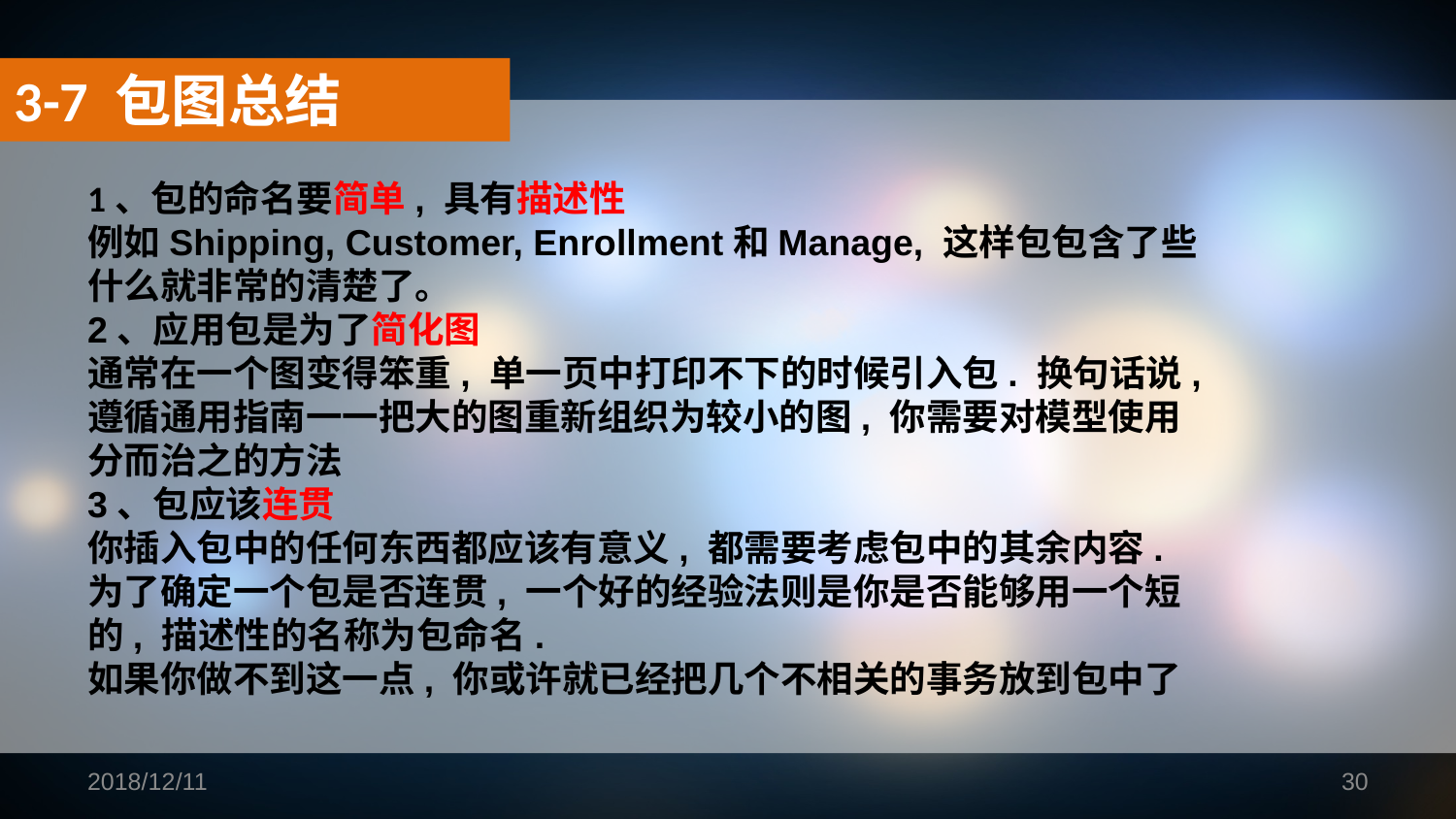

3-7 包图总结

1、包的命名要简单, 具有描述性
例如Shipping, Customer, Enrollment和Manage, 这样包包含了些什么就非常的清楚了。
2、应用包是为了简化图
通常在一个图变得笨重, 单一页中打印不下的时候引入包. 换句话说, 遵循通用指南一一把大的图重新组织为较小的图, 你需要对模型使用分而治之的方法
3、包应该连贯
你插入包中的任何东西都应该有意义, 都需要考虑包中的其余内容. 为了确定一个包是否连贯, 一个好的经验法则是你是否能够用一个短的, 描述性的名称为包命名.
如果你做不到这一点, 你或许就已经把几个不相关的事务放到包中了
2018/12/11
30